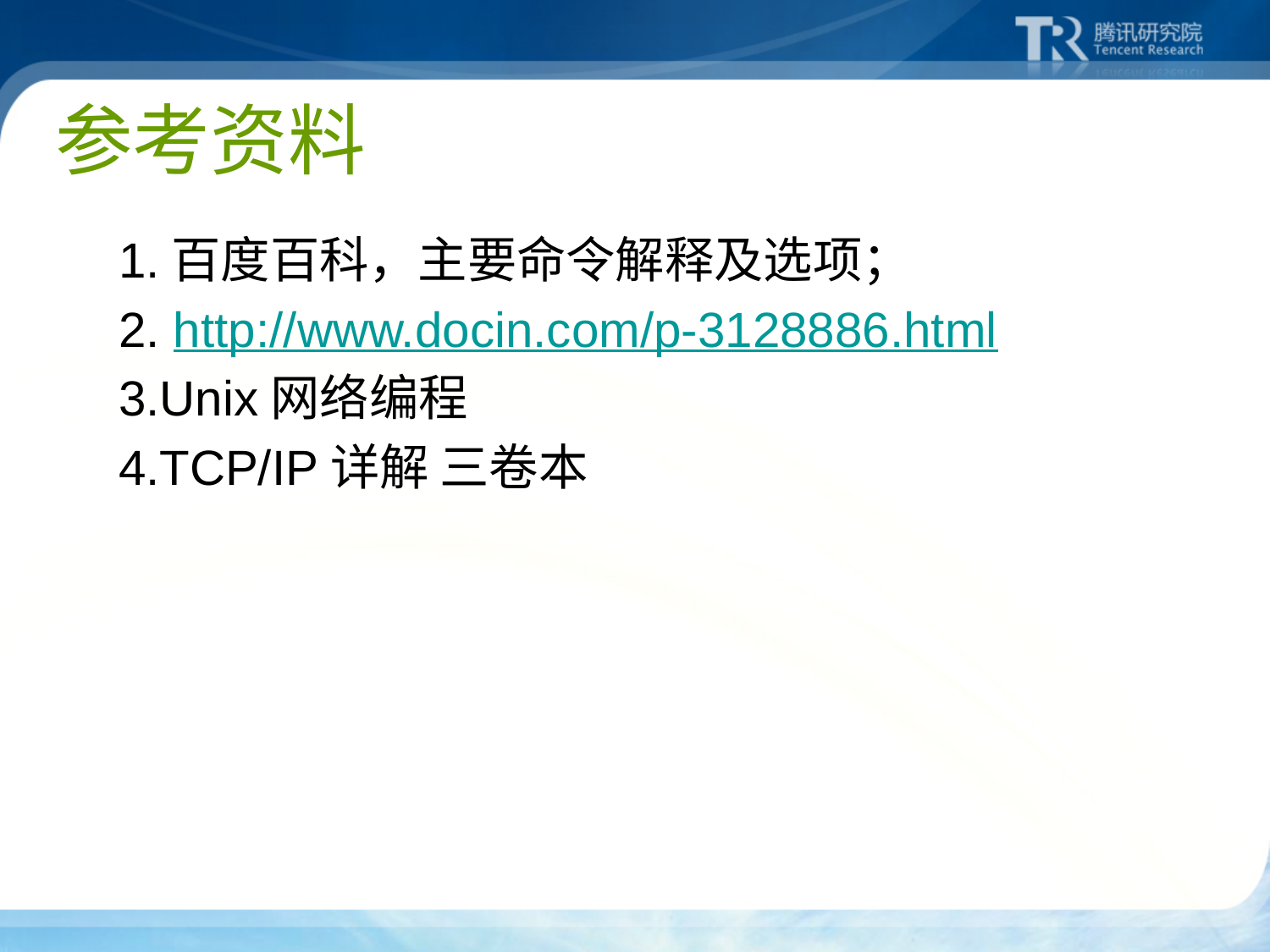

# 参考资料
1.百度百科，主要命令解释及选项；
2. http://www.docin.com/p-3128886.html
3.Unix网络编程
4.TCP/IP详解 三卷本